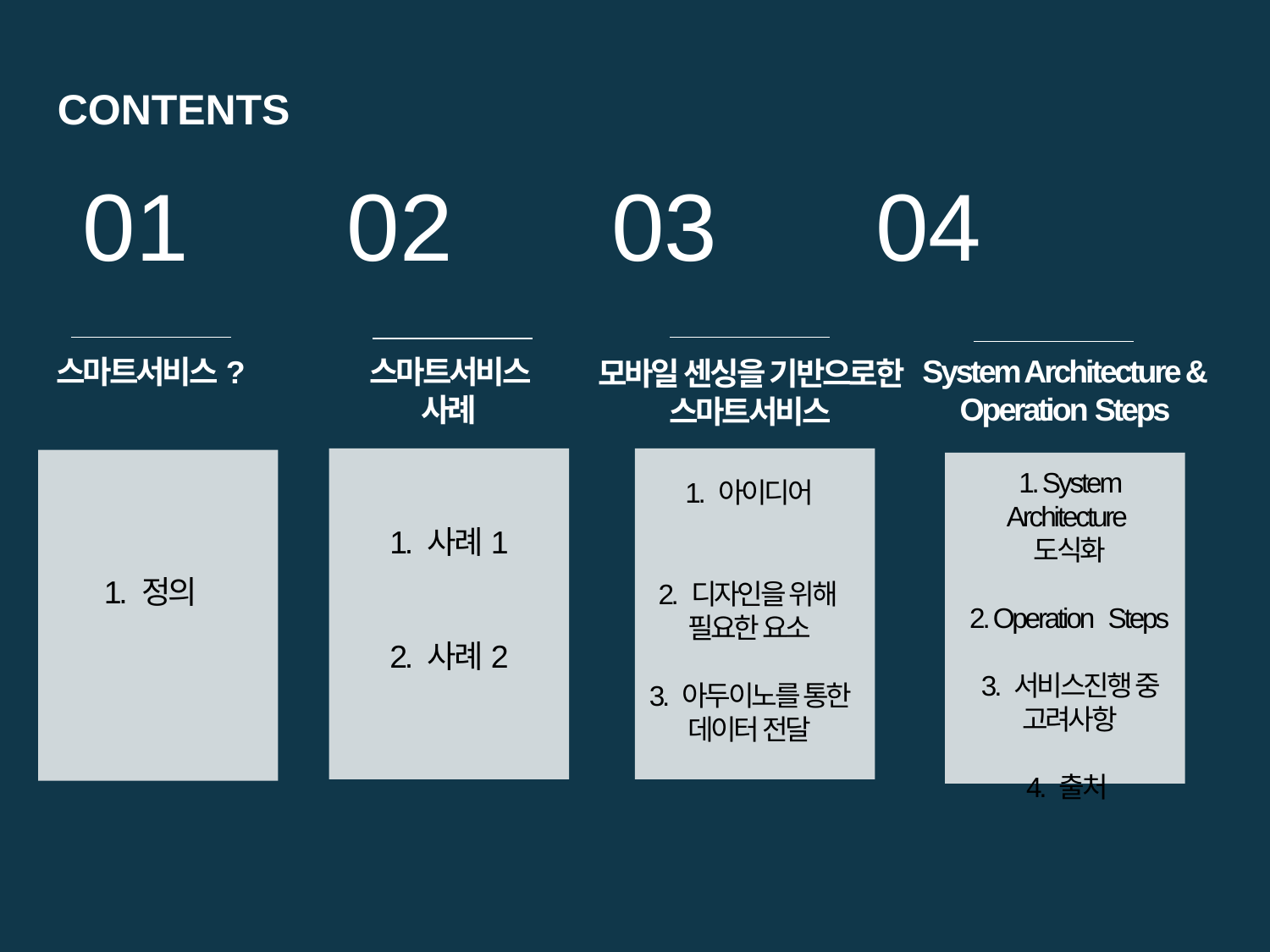

CONTENTS
  01      02      03      04
System Architecture &
Operation Steps
스마트서비스?
스마트서비스 사례
모바일 센싱을 기반으로한 스마트서비스

1. System Architecture
도식화

2. Operation   Steps

3. 서비스진행 중 고려사항

4. 출처
1. 아이디어

2. 디자인을 위해  필요한 요소

3. 아두이노를 통한 데이터 전달

1. 사례1

2. 사례2

1. 정의